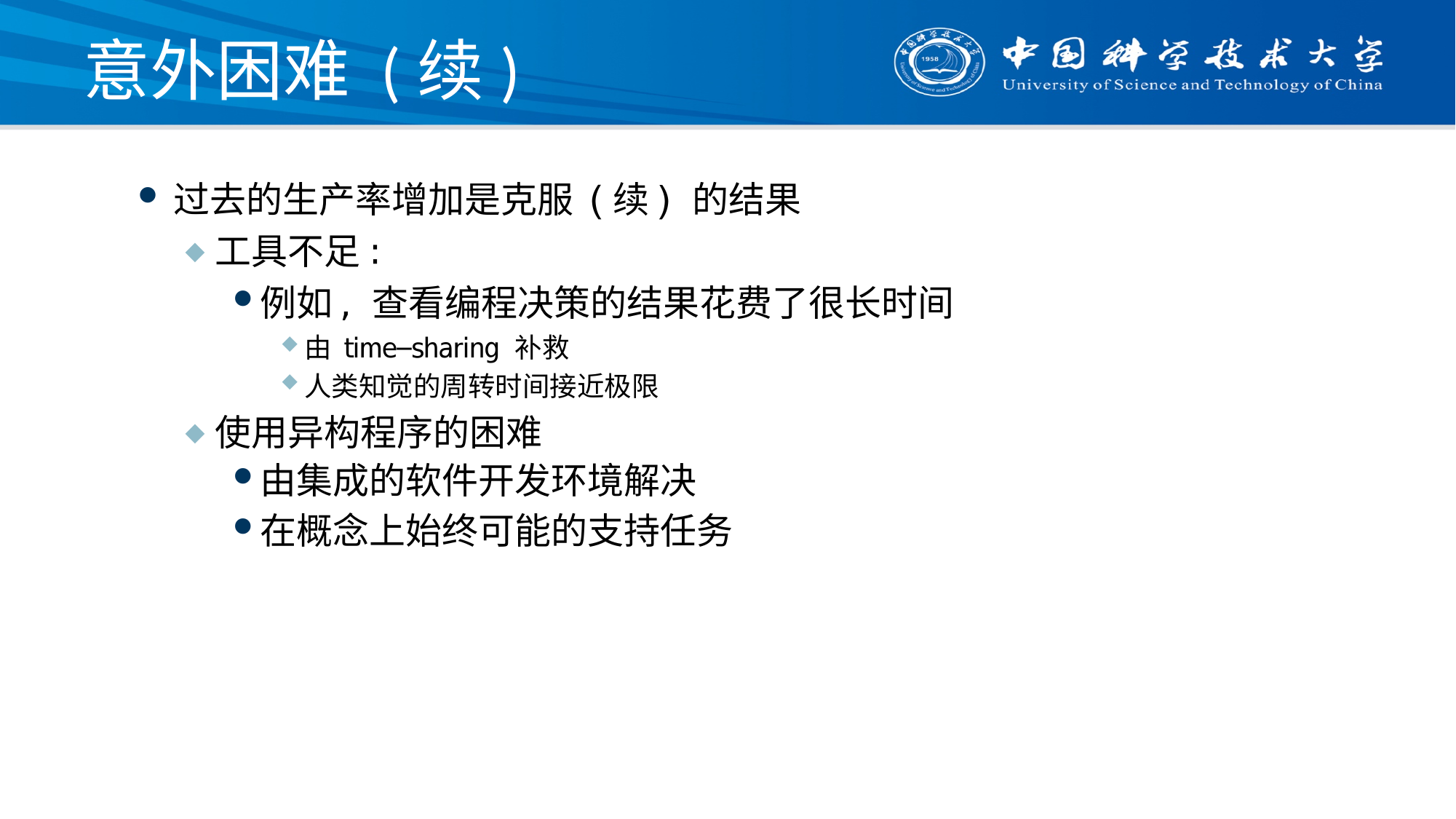

# 意外困难 (续)
过去的生产率增加是克服 (续) 的结果
工具不足:
例如, 查看编程决策的结果花费了很长时间
由 time–sharing 补救
人类知觉的周转时间接近极限
使用异构程序的困难
由集成的软件开发环境解决
在概念上始终可能的支持任务